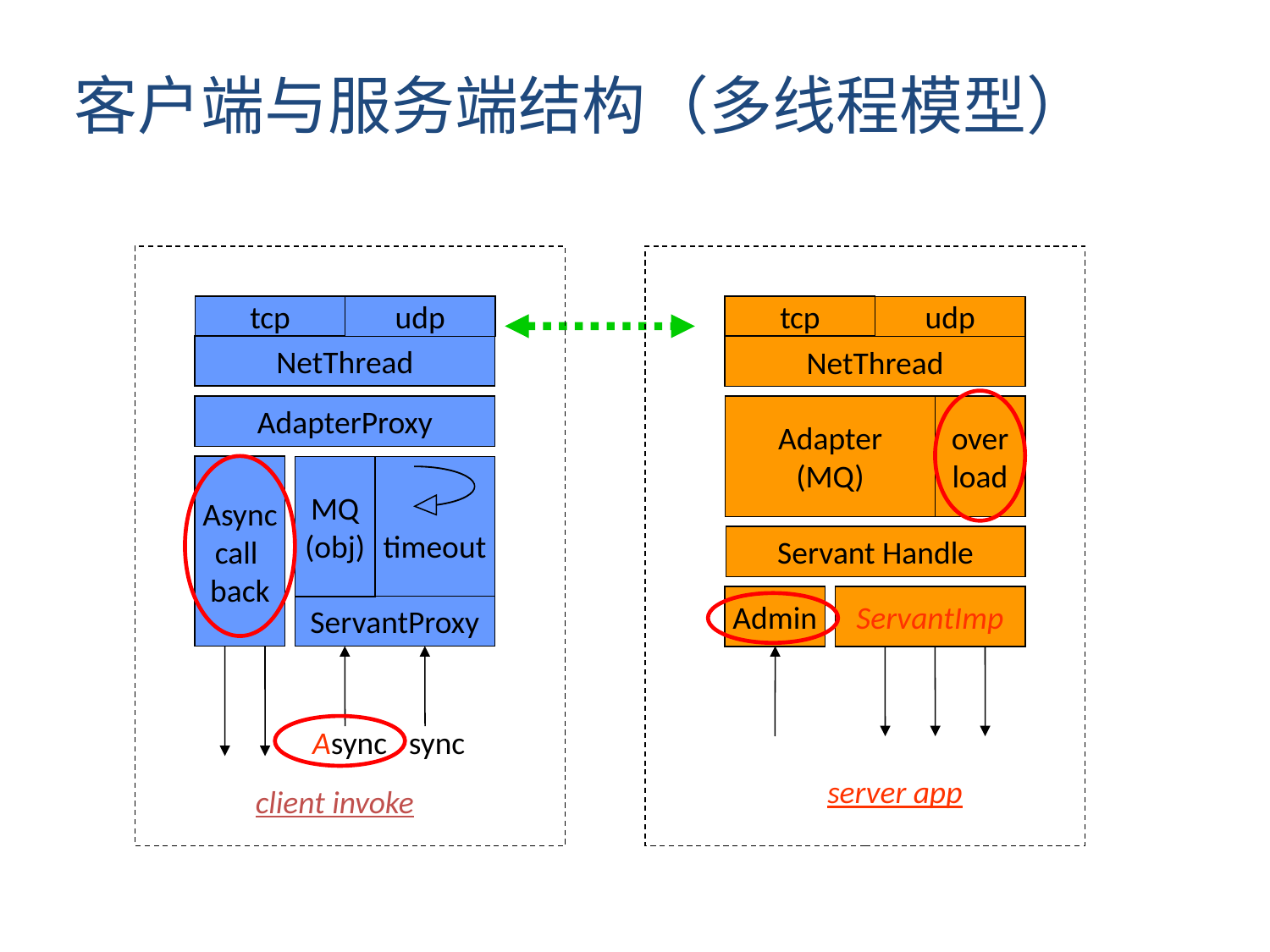

客户端与服务端结构（多线程模型）

tcp
udp
tcp
udp

NetThread
NetThread

Adapter
(MQ)
over
load
AdapterProxy

Async
call
back
MQ
(obj)

timeout

Servant Handle
Admin
ServantImp

ServantProxy

Async
  sync
server app
client invoke